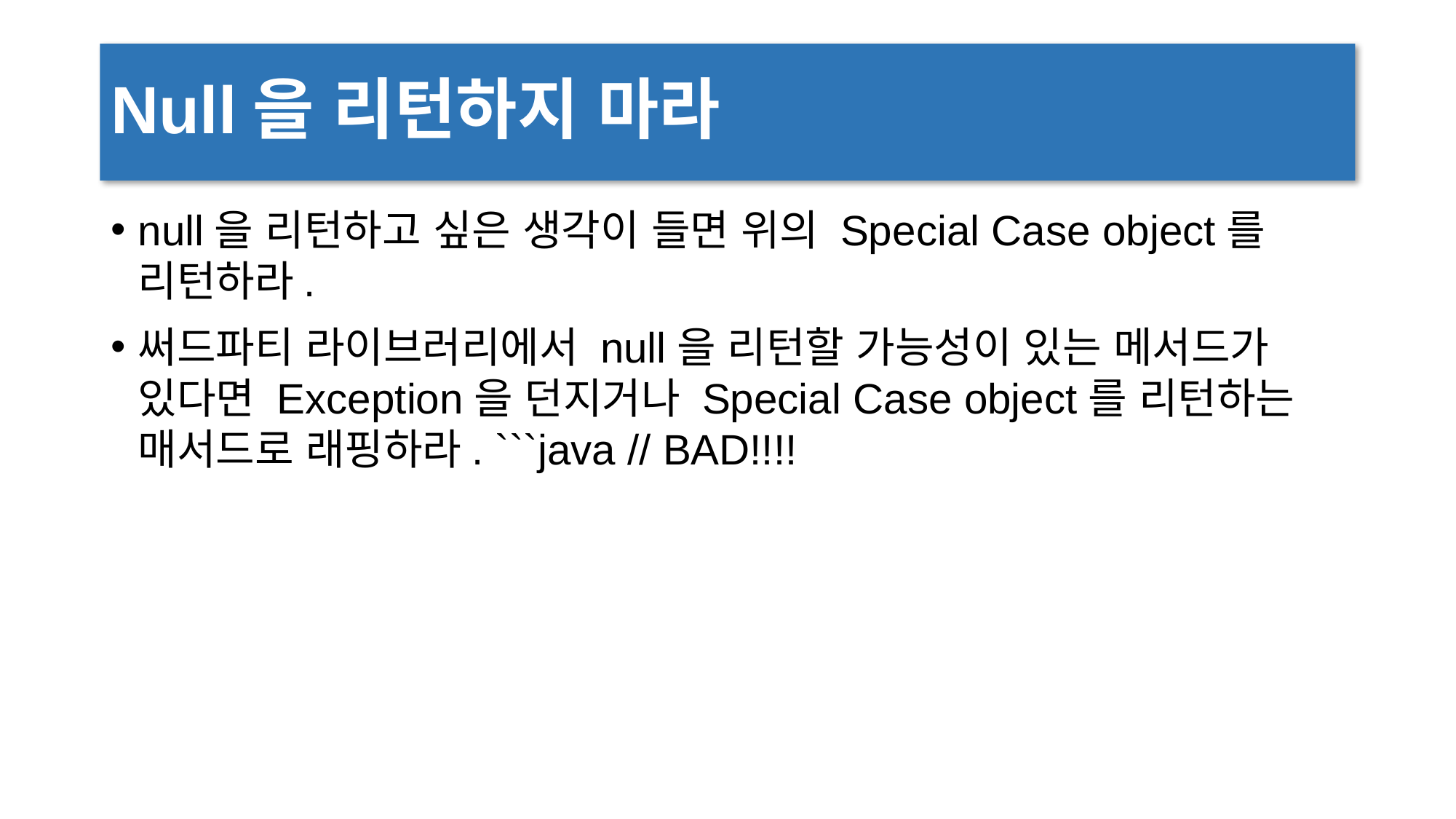

# Null을 리턴하지 마라
null을 리턴하고 싶은 생각이 들면 위의 Special Case object를 리턴하라.
써드파티 라이브러리에서 null을 리턴할 가능성이 있는 메서드가 있다면 Exception을 던지거나 Special Case object를 리턴하는 매서드로 래핑하라. ```java // BAD!!!!